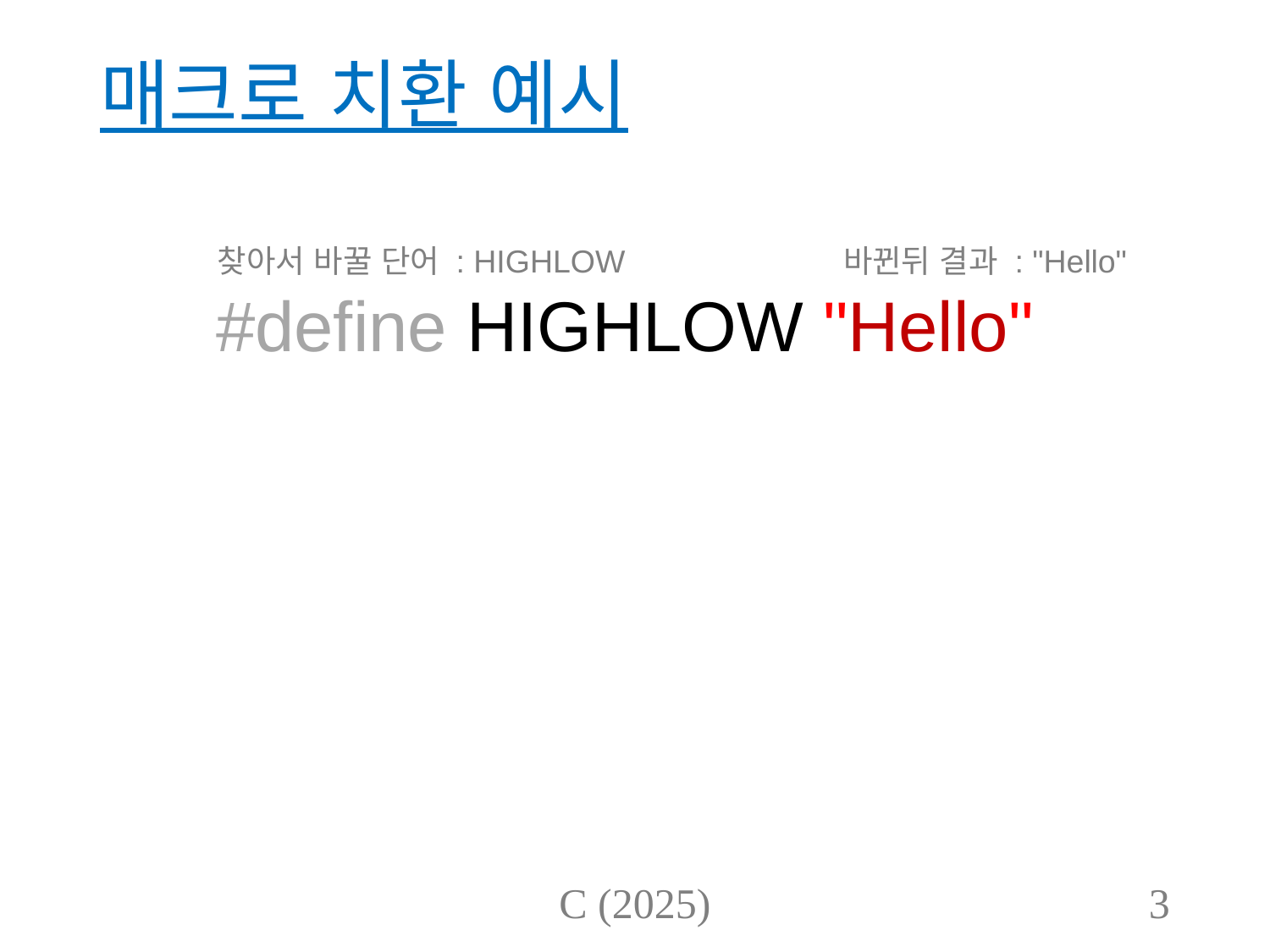

# 매크로 치환 예시
바뀐뒤 결과 : "Hello"
찾아서 바꿀 단어 : HIGHLOW
#define HIGHLOW "Hello"
C (2025)
3